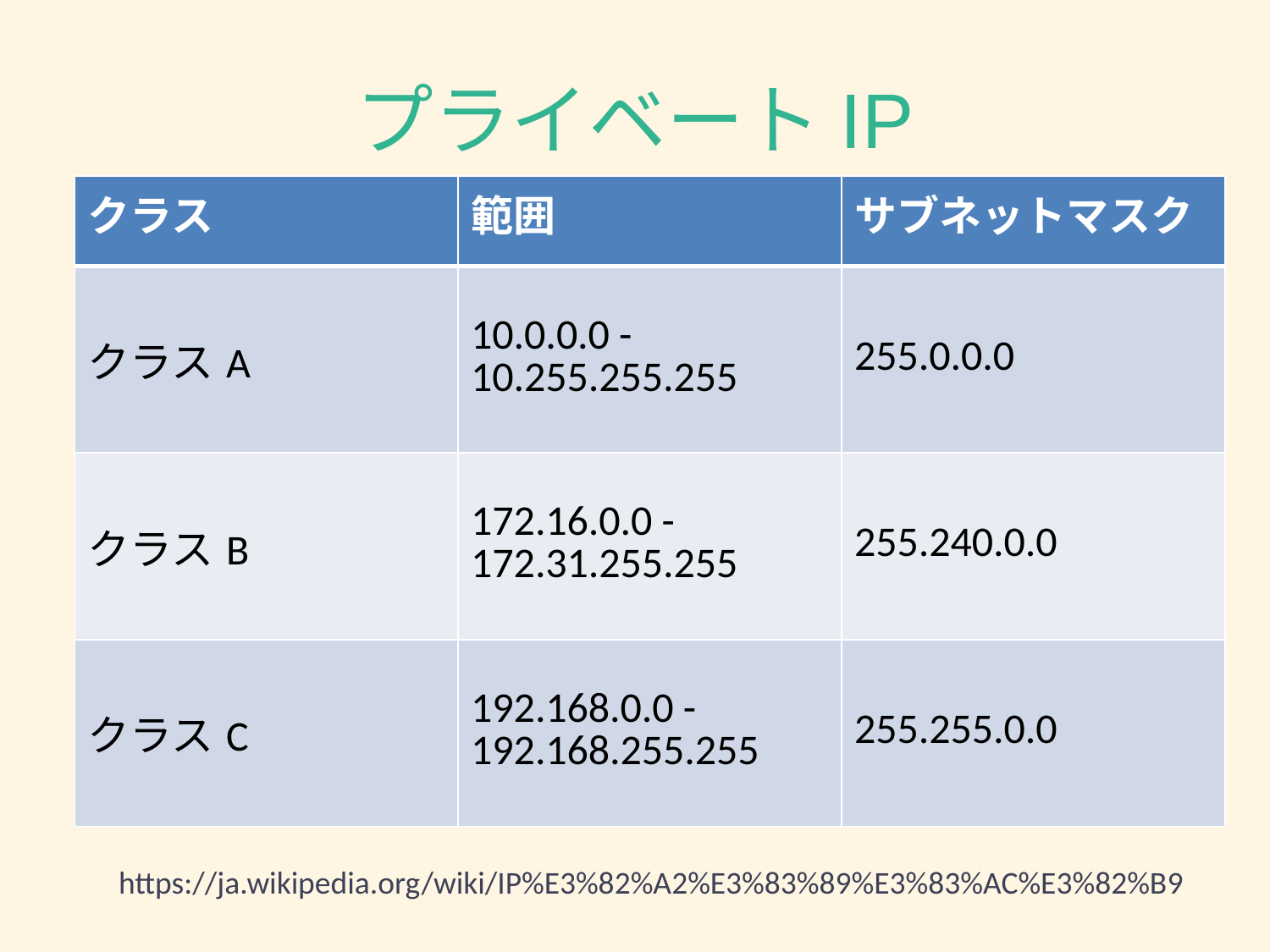

# プライベートIP
| クラス | 範囲 | サブネットマスク |
| --- | --- | --- |
| クラスA | 10.0.0.0 - 10.255.255.255 | 255.0.0.0 |
| クラスB | 172.16.0.0 - 172.31.255.255 | 255.240.0.0 |
| クラスC | 192.168.0.0 - 192.168.255.255 | 255.255.0.0 |
https://ja.wikipedia.org/wiki/IP%E3%82%A2%E3%83%89%E3%83%AC%E3%82%B9